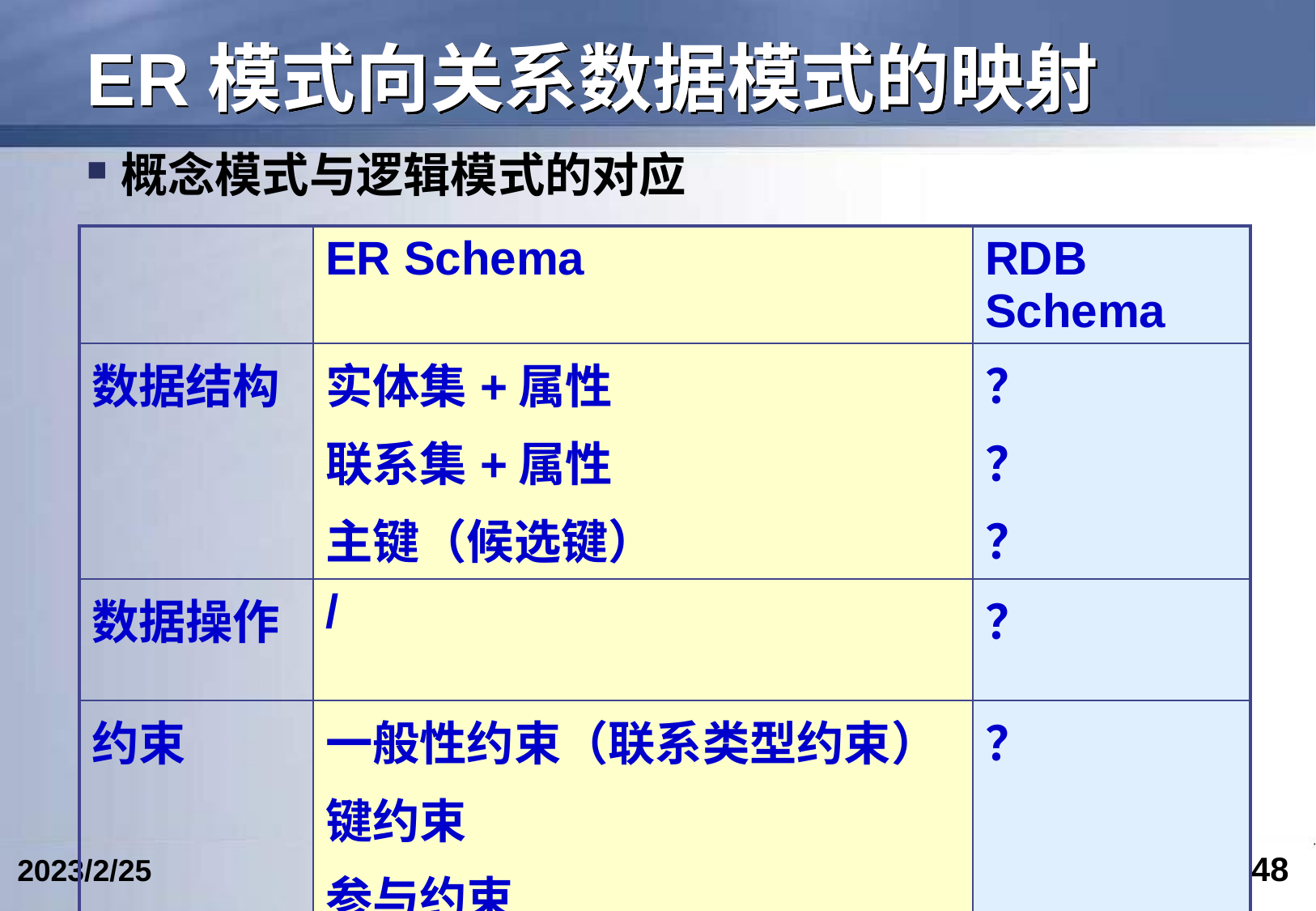

# ER模式向关系数据模式的映射
概念模式与逻辑模式的对应

|  | ER Schema | RDB Schema |
| --- | --- | --- |
| 数据结构 | 实体集+属性 联系集+属性 主键（候选键） | ？ ？ ？ |
| 数据操作 | / | ？ |
| 约束 | 一般性约束（联系类型约束） 键约束 参与约束 | ？ |
48
2023/2/25